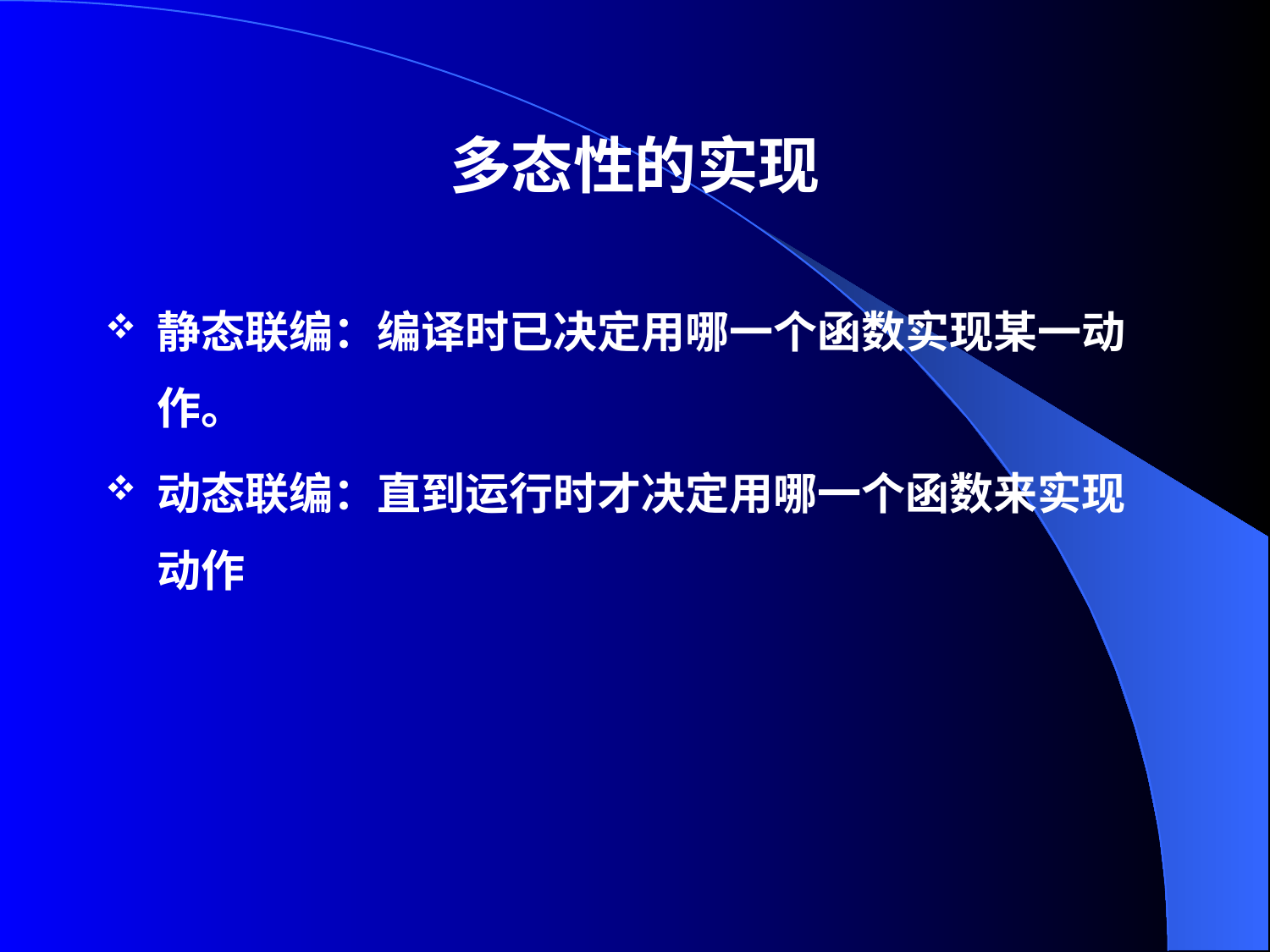

# 多态性的实现
静态联编：编译时已决定用哪一个函数实现某一动作。
动态联编：直到运行时才决定用哪一个函数来实现动作